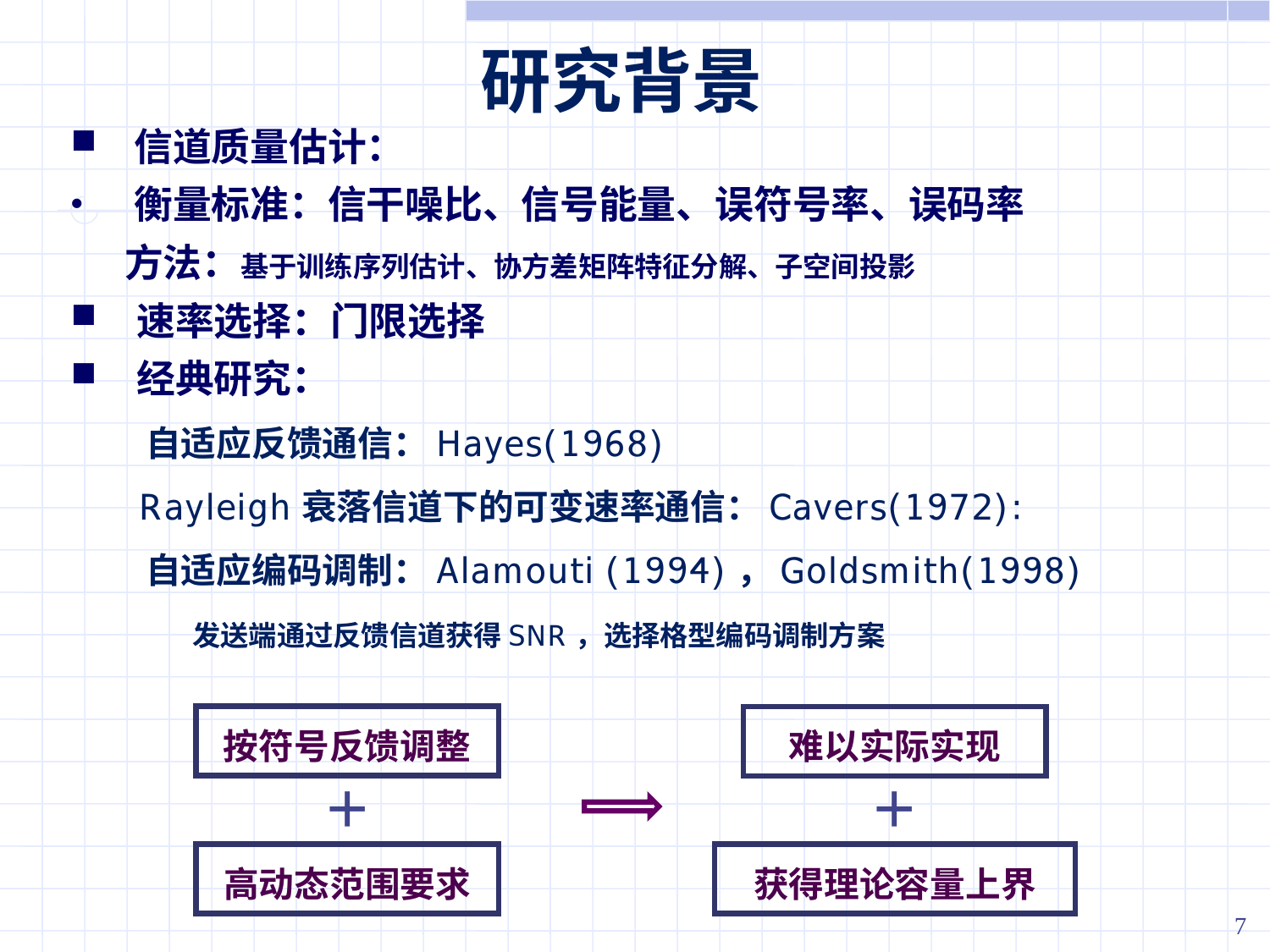

研究背景
信道质量估计：
衡量标准：信干噪比、信号能量、误符号率、误码率
     方法：基于训练序列估计、协方差矩阵特征分解、子空间投影
 速率选择：门限选择
 经典研究：

 自适应反馈通信：Hayes(1968)
 Rayleigh衰落信道下的可变速率通信：Cavers(1972):
 自适应编码调制：Alamouti (1994)，Goldsmith(1998)

发送端通过反馈信道获得SNR，选择格型编码调制方案
按符号反馈调整
难以实际实现
＋
＋

高动态范围要求
获得理论容量上界
7